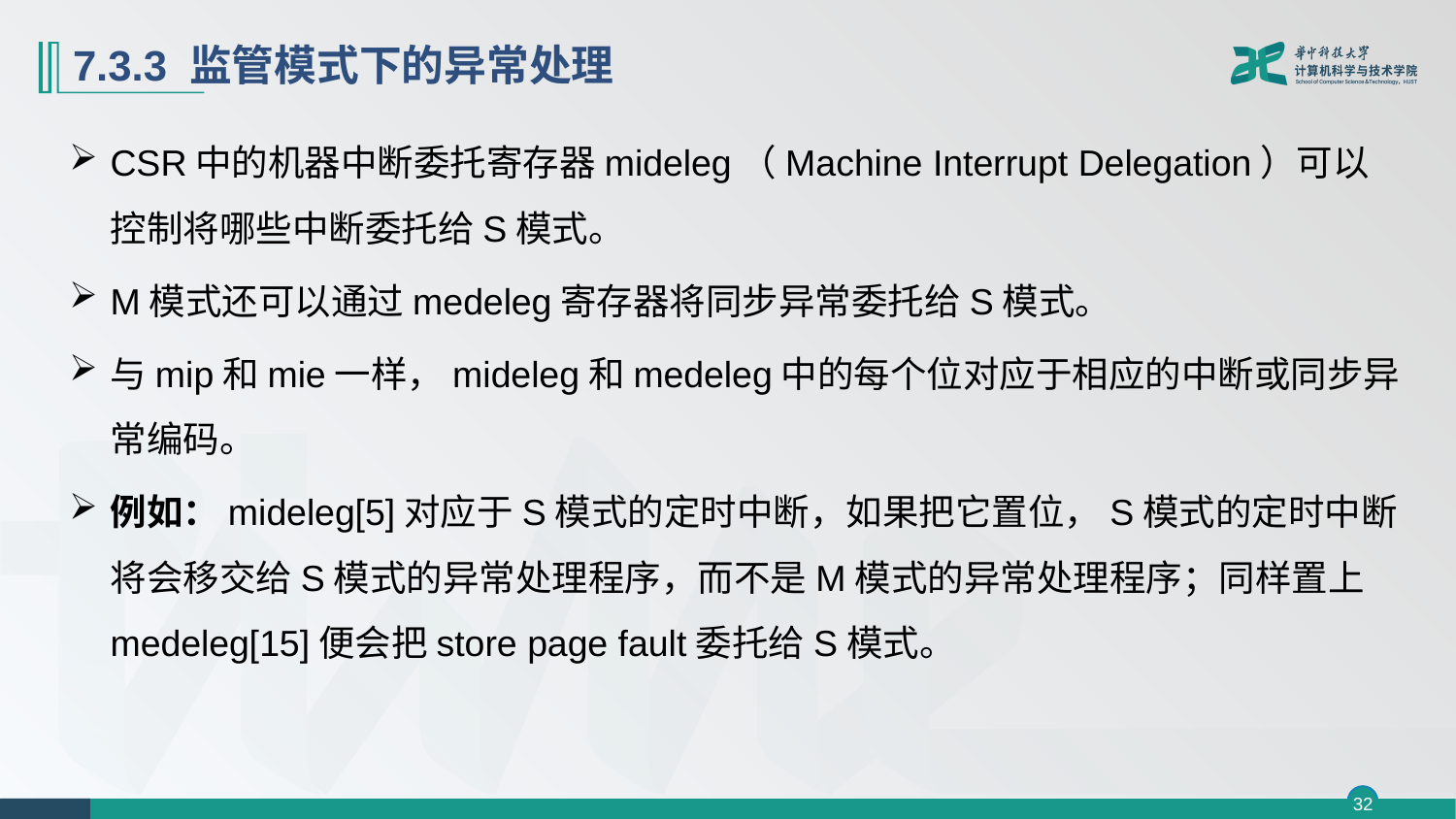

# 7.3.3 监管模式下的异常处理
CSR中的机器中断委托寄存器mideleg（Machine Interrupt Delegation）可以控制将哪些中断委托给S模式。
M模式还可以通过medeleg寄存器将同步异常委托给S模式。
与mip和mie一样，mideleg和medeleg中的每个位对应于相应的中断或同步异常编码。
例如：mideleg[5]对应于S模式的定时中断，如果把它置位，S模式的定时中断将会移交给S模式的异常处理程序，而不是M模式的异常处理程序；同样置上medeleg[15]便会把store page fault委托给S模式。